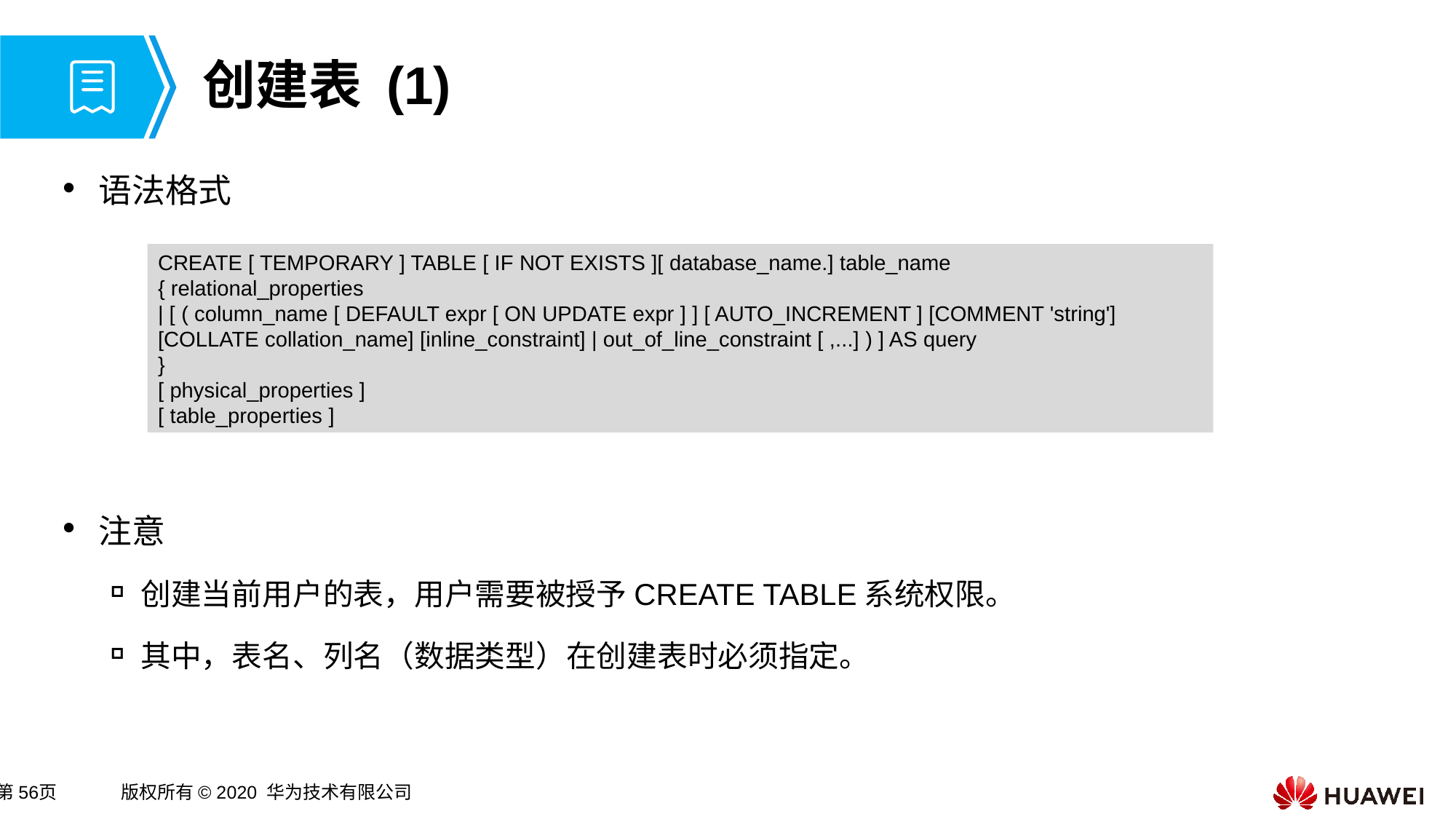

# 创建表 (1)
语法格式

注意
创建当前用户的表，用户需要被授予CREATE TABLE系统权限。
其中，表名、列名（数据类型）在创建表时必须指定。

CREATE [ TEMPORARY ] TABLE [ IF NOT EXISTS ][ database_name.] table_name
{ relational_properties
| [ ( column_name [ DEFAULT expr [ ON UPDATE expr ] ] [ AUTO_INCREMENT ] [COMMENT 'string']
[COLLATE collation_name] [inline_constraint] | out_of_line_constraint [ ,...] ) ] AS query
}
[ physical_properties ]
[ table_properties ]